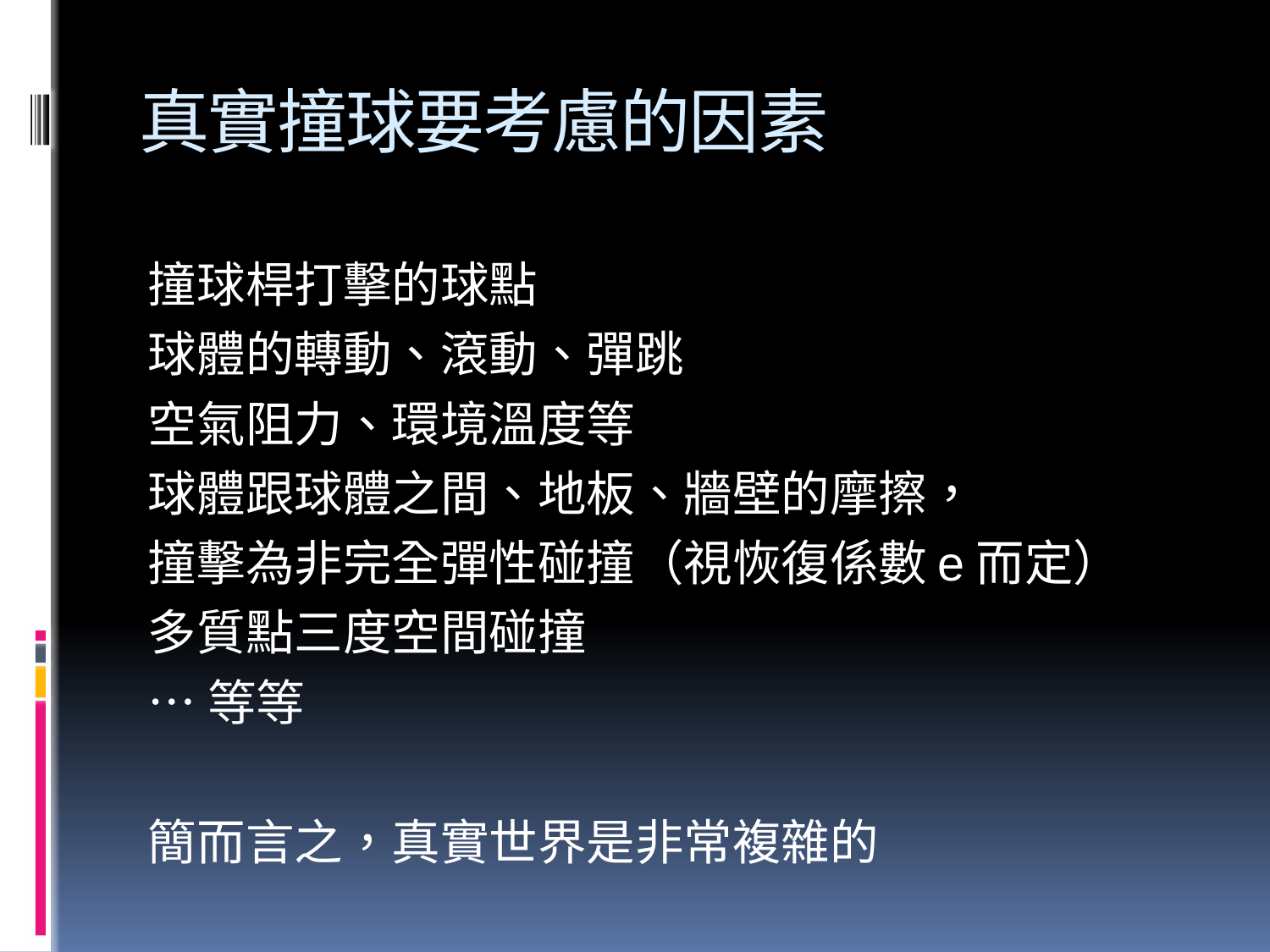

# 真實撞球要考慮的因素
撞球桿打擊的球點
球體的轉動、滾動、彈跳
空氣阻力、環境溫度等
球體跟球體之間、地板、牆壁的摩擦，
撞擊為非完全彈性碰撞（視恢復係數e而定）
多質點三度空間碰撞
…等等

簡而言之，真實世界是非常複雜的